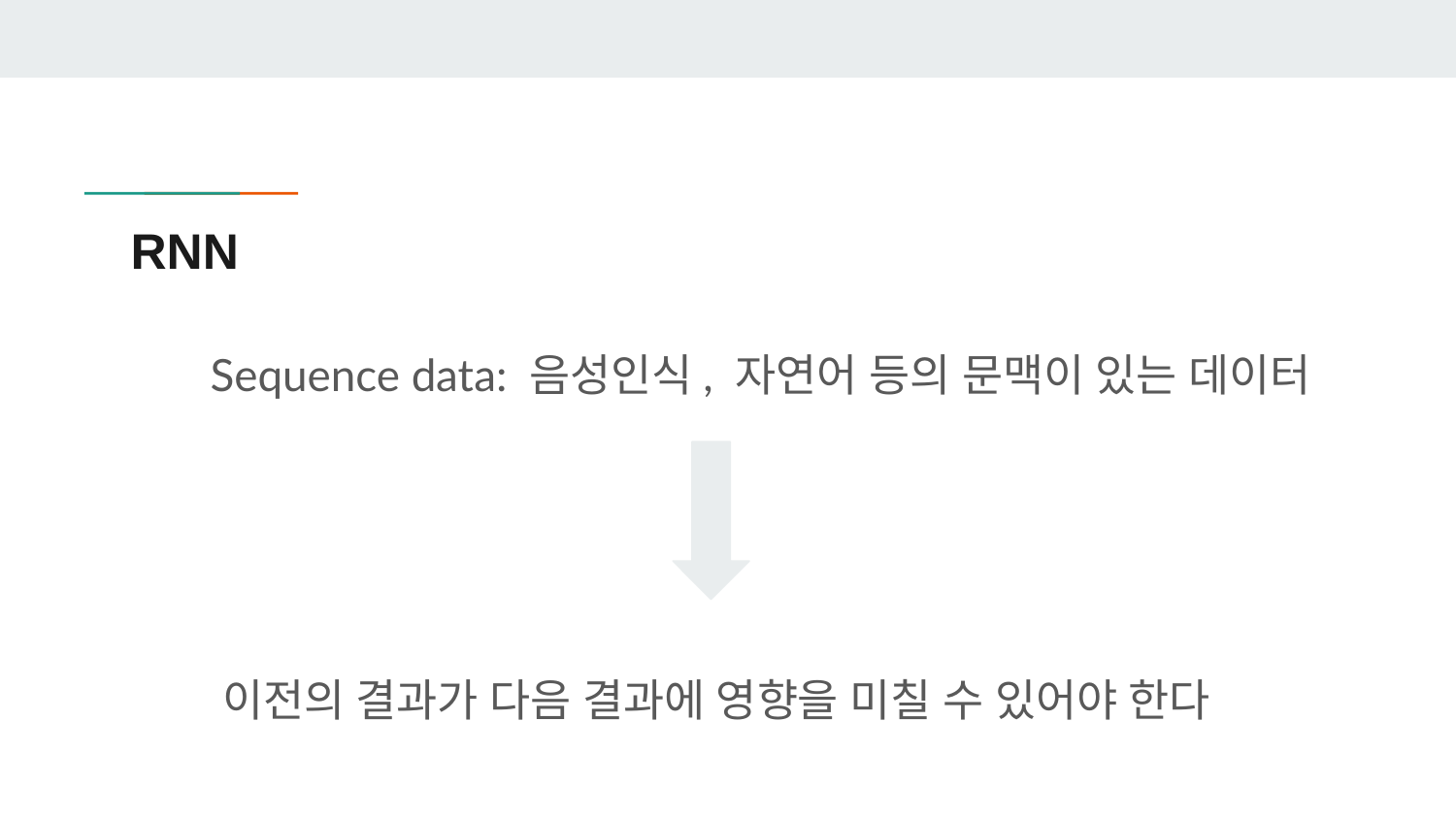

# RNN
Sequence data: 음성인식, 자연어 등의 문맥이 있는 데이터

이전의 결과가 다음 결과에 영향을 미칠 수 있어야 한다